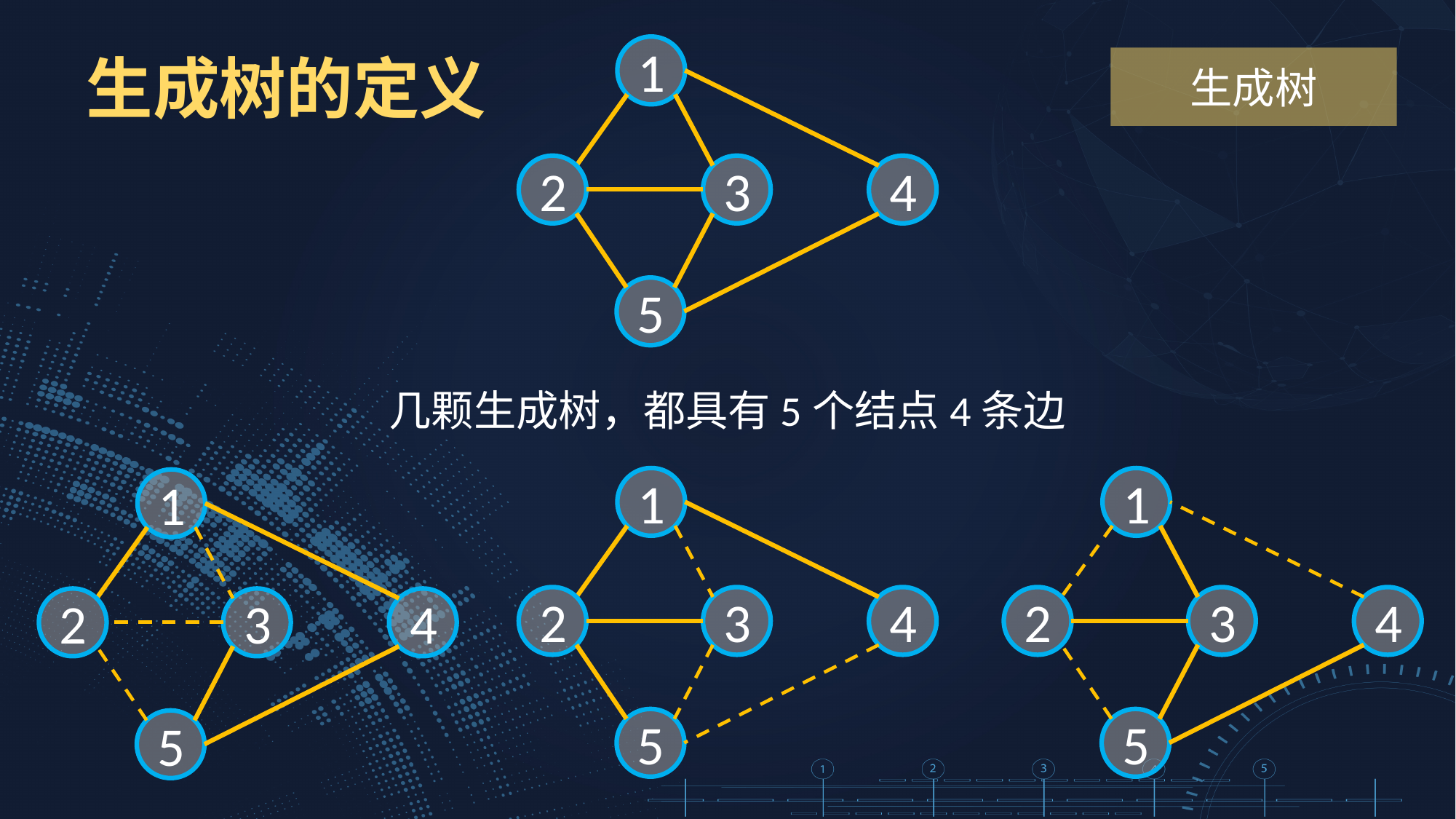

1
2
3
4
5
生成树的定义
生成树
几颗生成树，都具有5个结点4条边
1
2
3
4
5
1
2
3
4
5
1
2
3
4
5